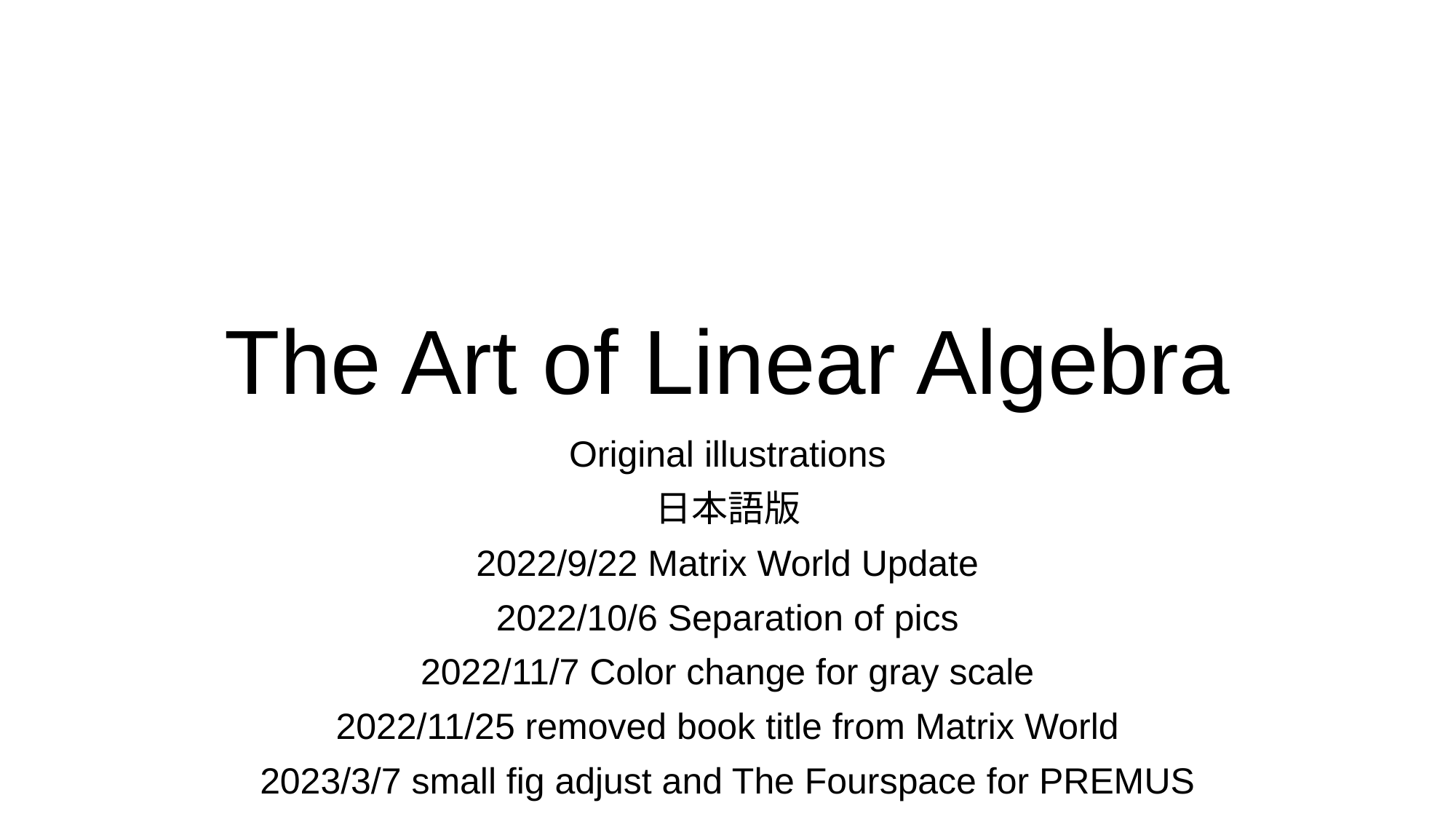

# The Art of Linear Algebra
Original illustrations
日本語版
2022/9/22 Matrix World Update
2022/10/6 Separation of pics
2022/11/7 Color change for gray scale
2022/11/25 removed book title from Matrix World
2023/3/7 small fig adjust and The Fourspace for PREMUS